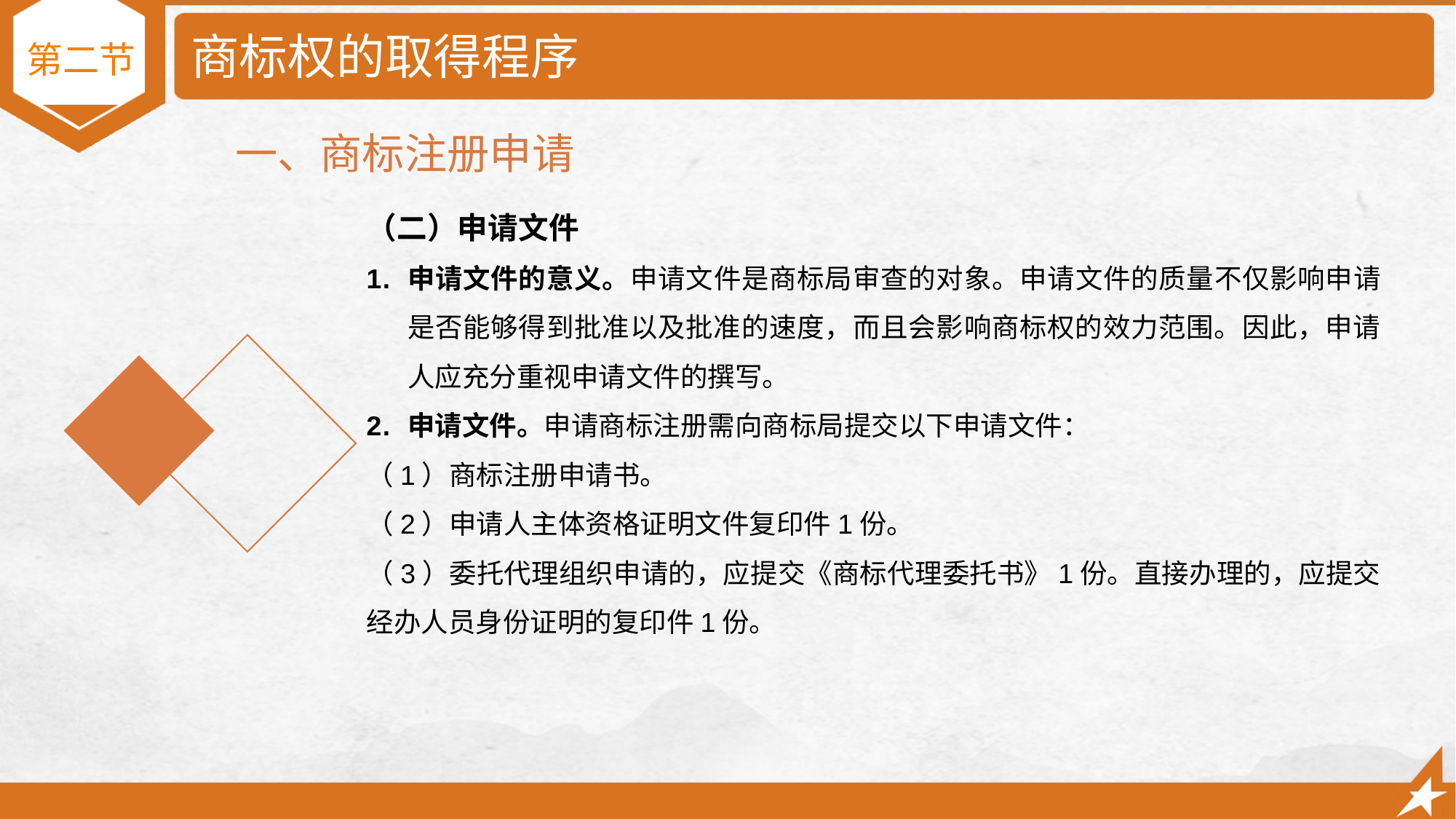

# 商标权的取得程序
第二节
一、商标注册申请
（二）申请文件
申请文件的意义。申请文件是商标局审查的对象。申请文件的质量不仅影响申请是否能够得到批准以及批准的速度，而且会影响商标权的效力范围。因此，申请人应充分重视申请文件的撰写。
申请文件。申请商标注册需向商标局提交以下申请文件：
（1）商标注册申请书。
（2）申请人主体资格证明文件复印件1份。
（3）委托代理组织申请的，应提交《商标代理委托书》1份。直接办理的，应提交经办人员身份证明的复印件1份。